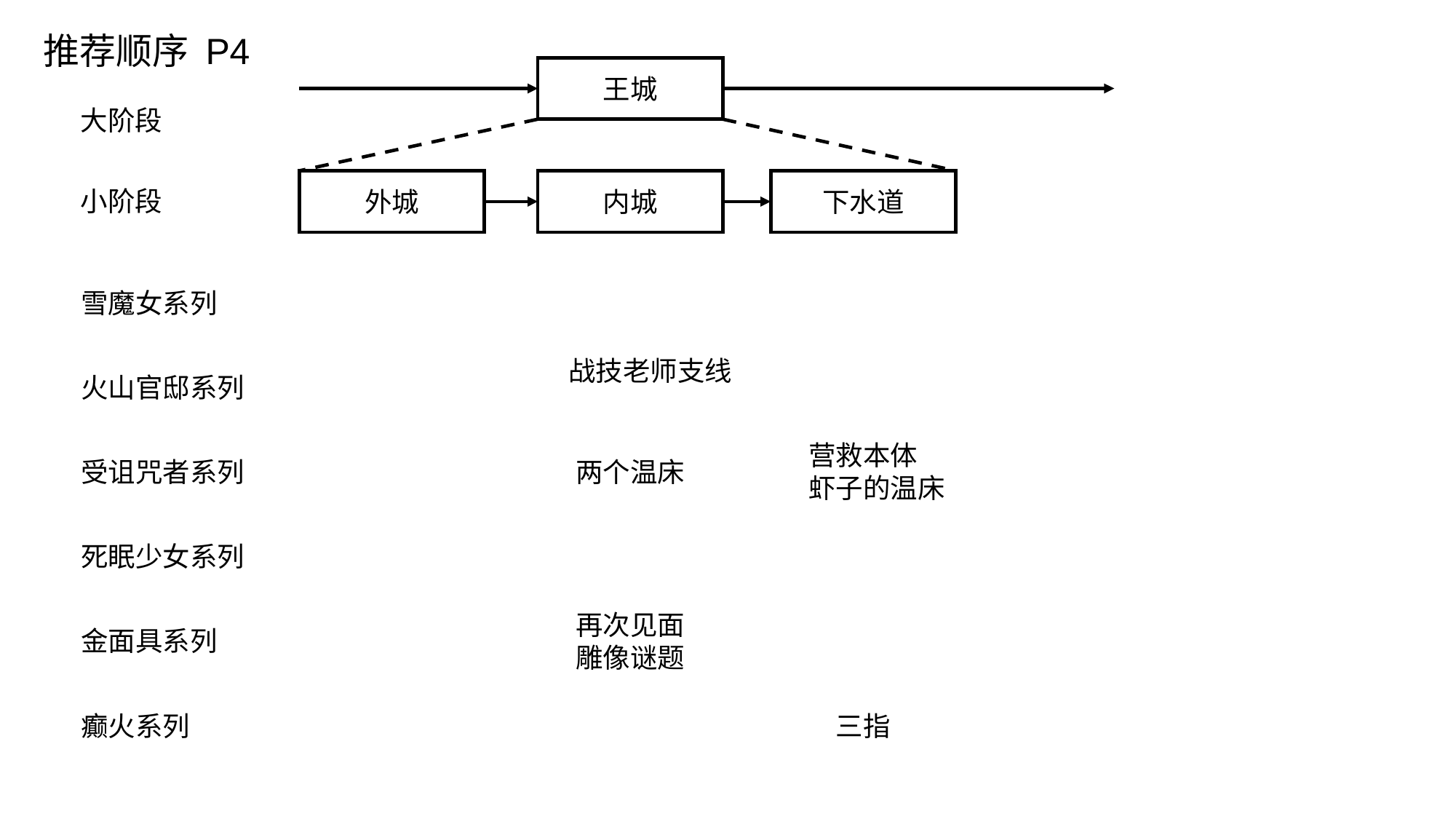

推荐顺序 P4
王城
大阶段
外城
内城
下水道
小阶段
雪魔女系列
战技老师支线
火山官邸系列
营救本体
虾子的温床
受诅咒者系列
两个温床
死眠少女系列
再次见面
雕像谜题
金面具系列
癫火系列
三指